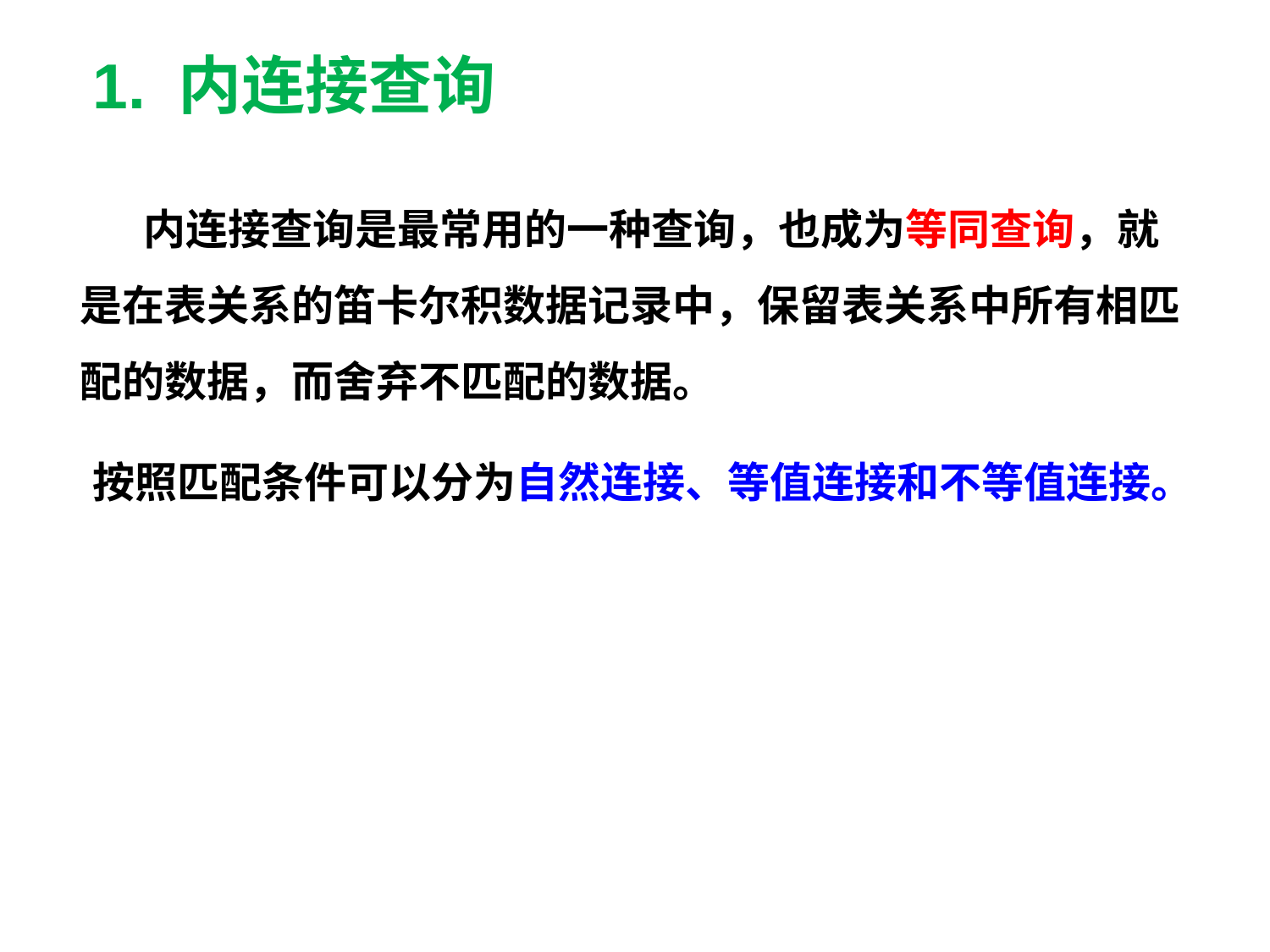

1. 内连接查询
内连接查询是最常用的一种查询，也成为等同查询，就是在表关系的笛卡尔积数据记录中，保留表关系中所有相匹配的数据，而舍弃不匹配的数据。
按照匹配条件可以分为自然连接、等值连接和不等值连接。